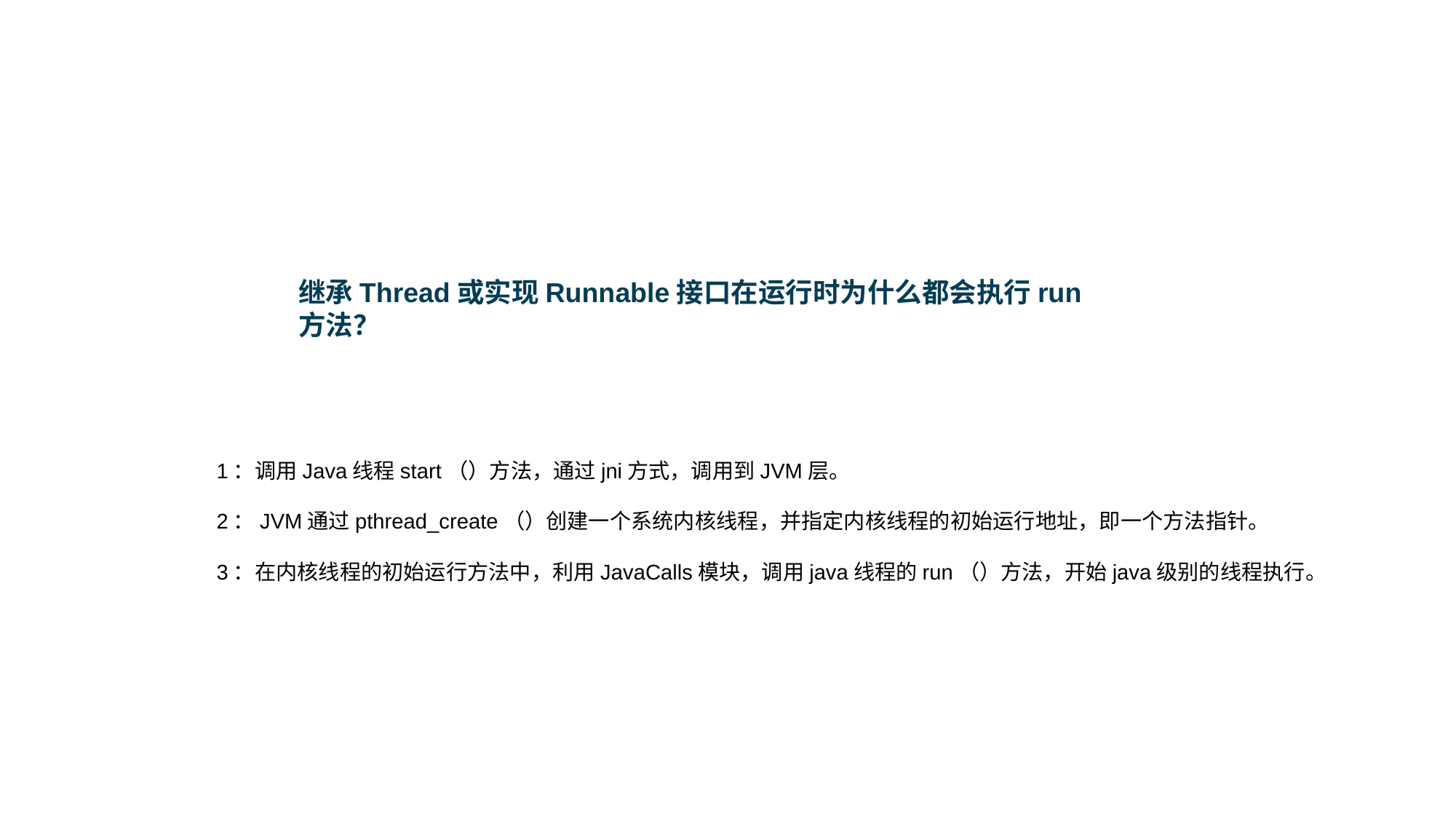

继承Thread或实现Runnable接口在运行时为什么都会执行run方法？
1：调用Java线程start（）方法，通过jni方式，调用到JVM层。

2：JVM通过pthread_create（）创建一个系统内核线程，并指定内核线程的初始运行地址，即一个方法指针。

3：在内核线程的初始运行方法中，利用JavaCalls模块，调用java线程的run（）方法，开始java级别的线程执行。